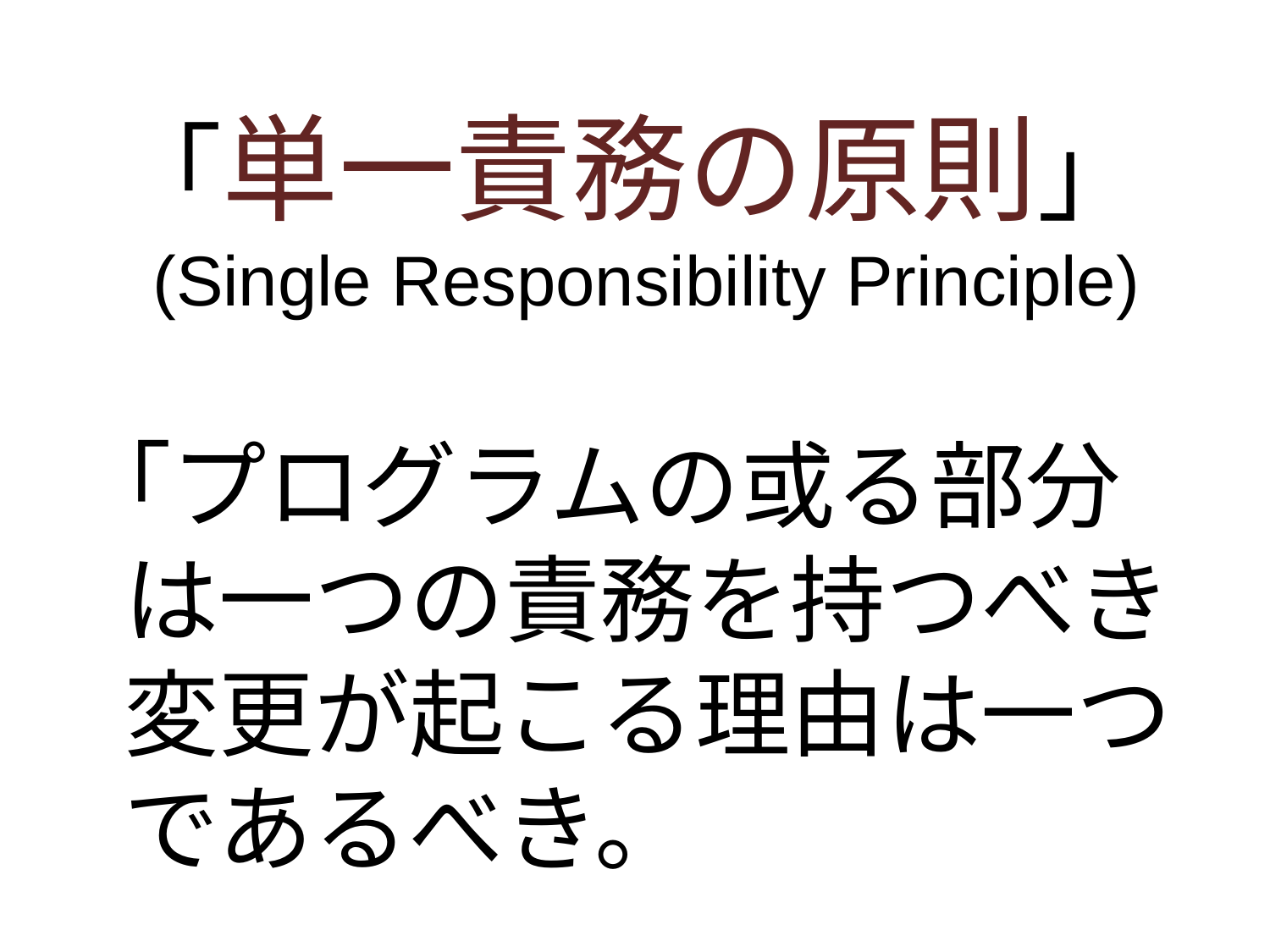

# 「単一責務の原則」 (Single Responsibility Principle)
「プログラムの或る部分は一つの責務を持つべき 変更が起こる理由は一つであるべき。